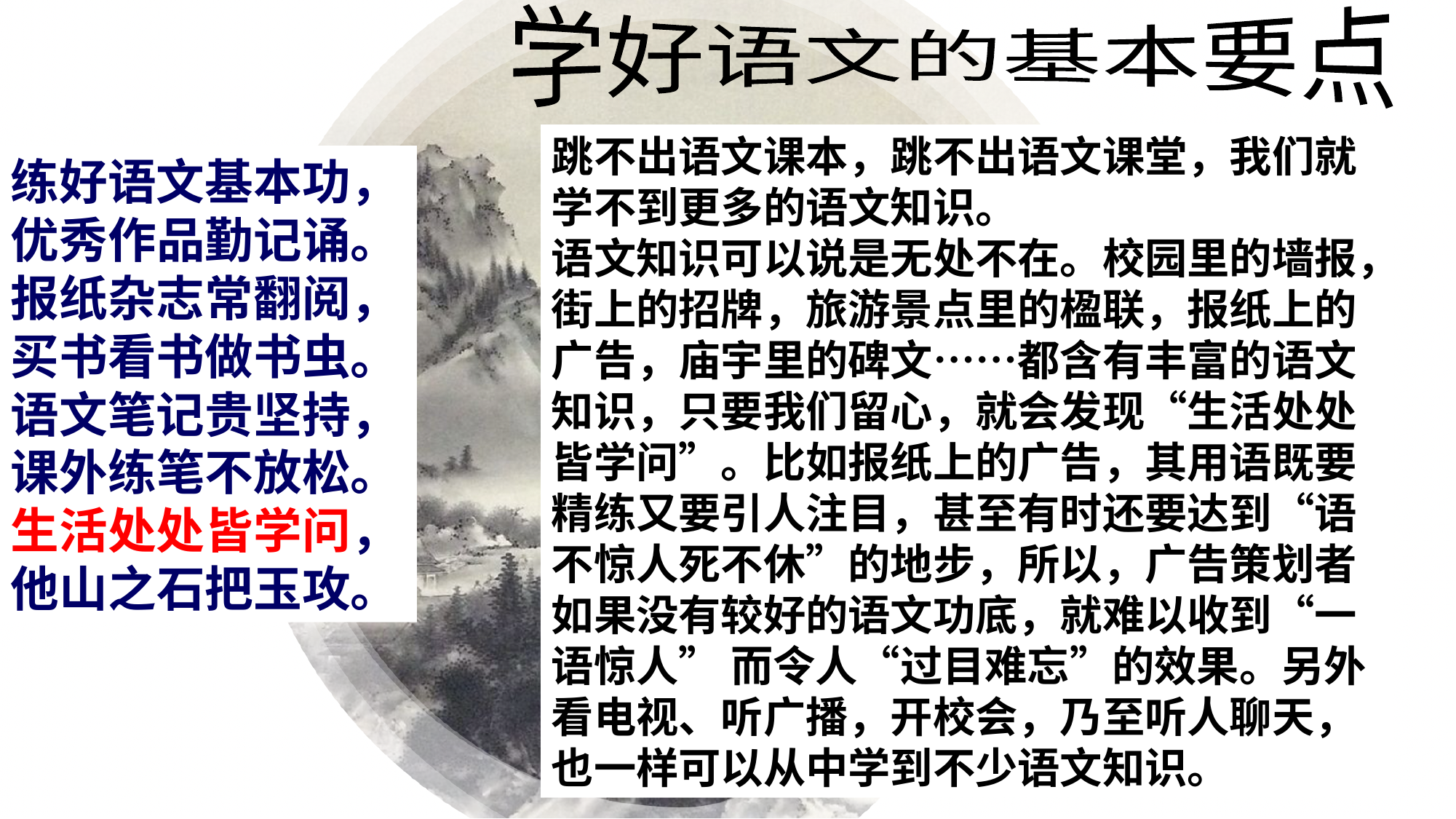

学好语文的基本要点
跳不出语文课本，跳不出语文课堂，我们就学不到更多的语文知识。
语文知识可以说是无处不在。校园里的墙报，街上的招牌，旅游景点里的楹联，报纸上的广告，庙宇里的碑文……都含有丰富的语文知识，只要我们留心，就会发现“生活处处皆学问”。比如报纸上的广告，其用语既要精练又要引人注目，甚至有时还要达到“语不惊人死不休”的地步，所以，广告策划者如果没有较好的语文功底，就难以收到“一语惊人” 而令人“过目难忘”的效果。另外看电视、听广播，开校会，乃至听人聊天，也一样可以从中学到不少语文知识。
练好语文基本功，
优秀作品勤记诵。
报纸杂志常翻阅，
买书看书做书虫。
语文笔记贵坚持，
课外练笔不放松。
生活处处皆学问，
他山之石把玉攻。